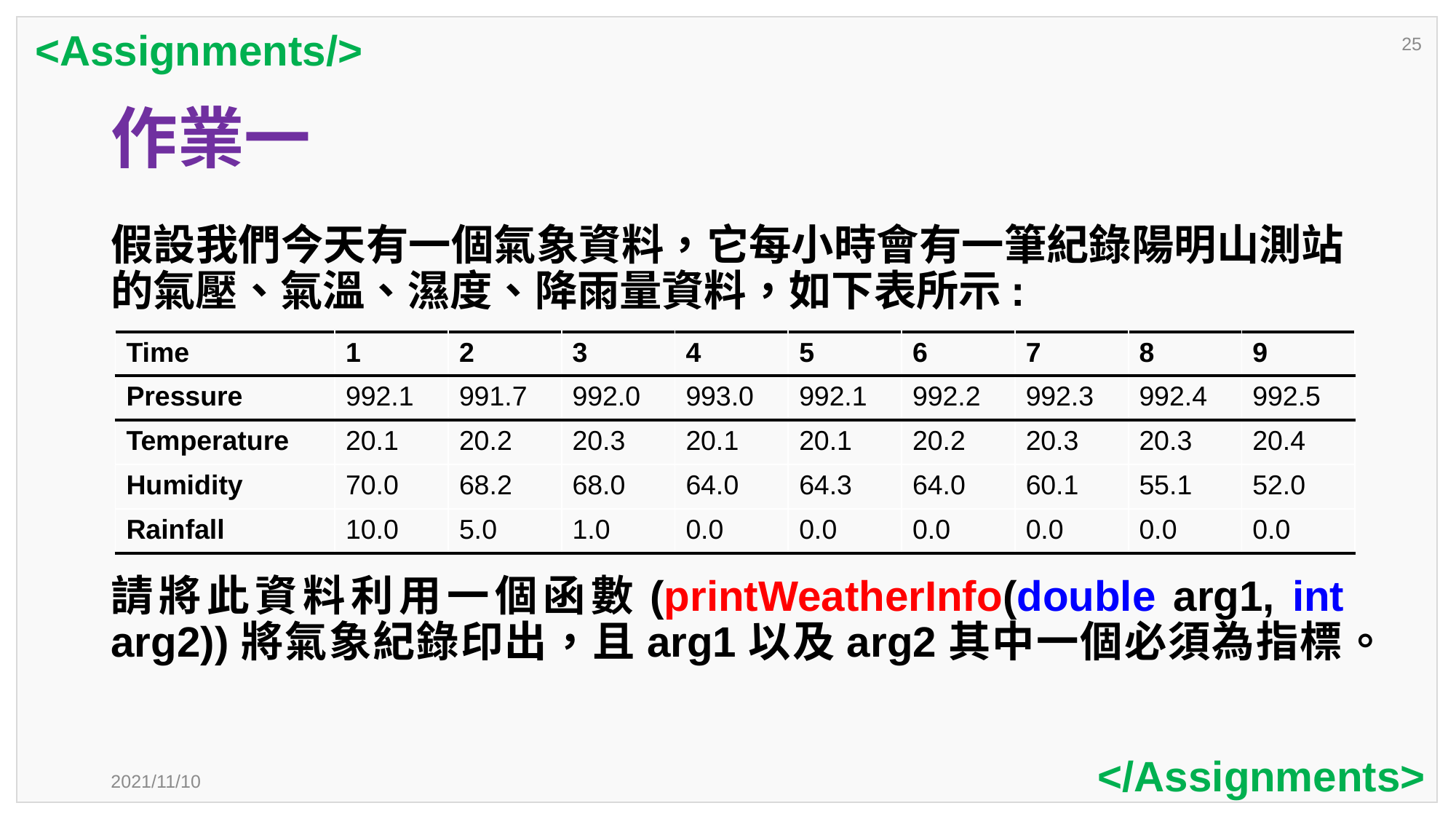

<Assignments/>
25
# 作業一
假設我們今天有一個氣象資料，它每小時會有一筆紀錄陽明山測站的氣壓、氣溫、濕度、降雨量資料，如下表所示:

請將此資料利用一個函數(printWeatherInfo(double arg1, int arg2))將氣象紀錄印出，且arg1以及arg2其中一個必須為指標。
| Time | 1 | 2 | 3 | 4 | 5 | 6 | 7 | 8 | 9 |
| --- | --- | --- | --- | --- | --- | --- | --- | --- | --- |
| Pressure | 992.1 | 991.7 | 992.0 | 993.0 | 992.1 | 992.2 | 992.3 | 992.4 | 992.5 |
| Temperature | 20.1 | 20.2 | 20.3 | 20.1 | 20.1 | 20.2 | 20.3 | 20.3 | 20.4 |
| Humidity | 70.0 | 68.2 | 68.0 | 64.0 | 64.3 | 64.0 | 60.1 | 55.1 | 52.0 |
| Rainfall | 10.0 | 5.0 | 1.0 | 0.0 | 0.0 | 0.0 | 0.0 | 0.0 | 0.0 |
</Assignments>
2021/11/10